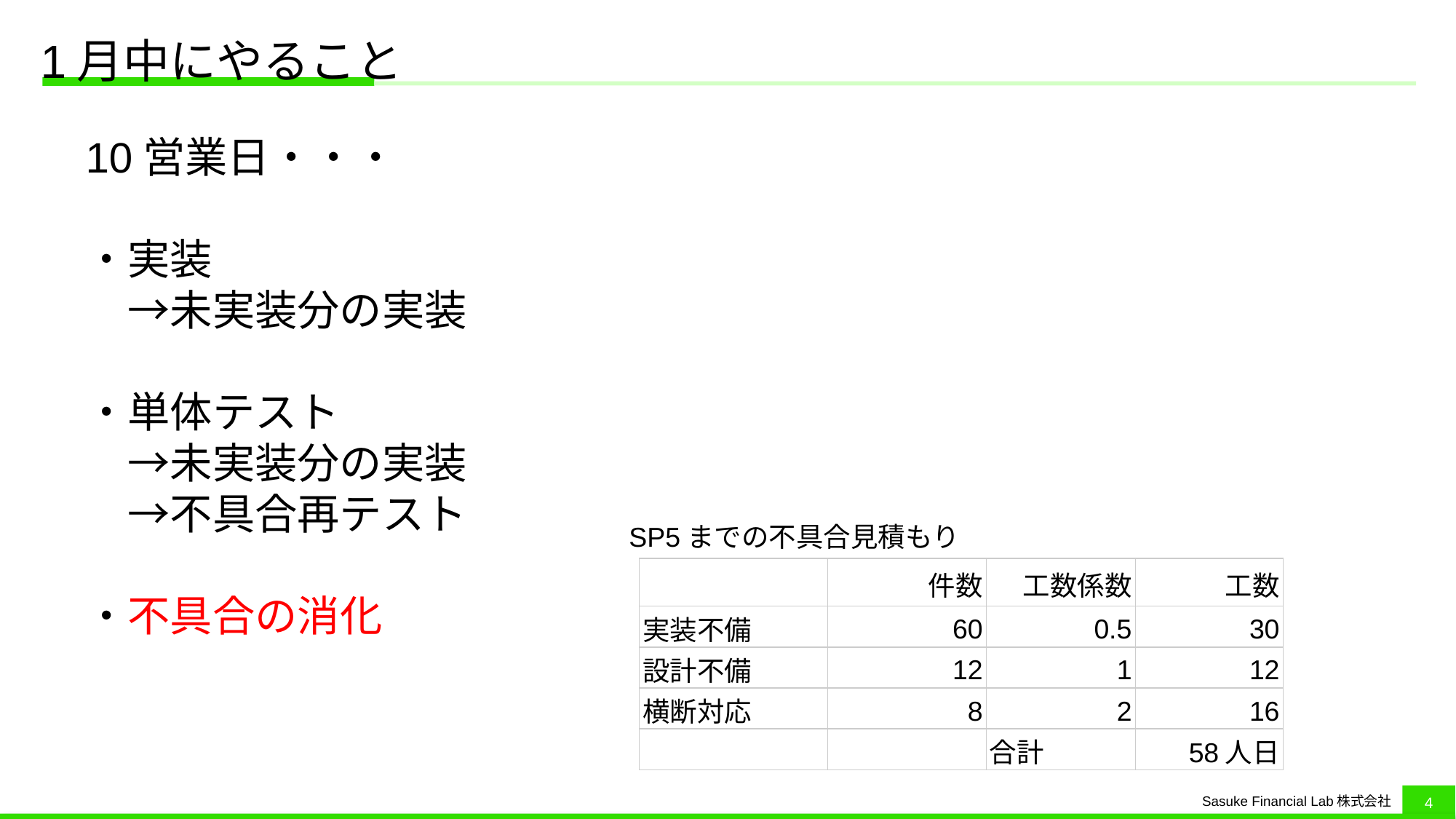

# 1月中にやること
10営業日・・・

・実装
　→未実装分の実装

・単体テスト
　→未実装分の実装
　→不具合再テスト

・不具合の消化

SP5までの不具合見積もり
|  | 件数 | 工数係数 | 工数 |
| --- | --- | --- | --- |
| 実装不備 | 60 | 0.5 | 30 |
| 設計不備 | 12 | 1 | 12 |
| 横断対応 | 8 | 2 | 16 |
|  |  | 合計 | 58人日 |
4
Sasuke Financial Lab株式会社